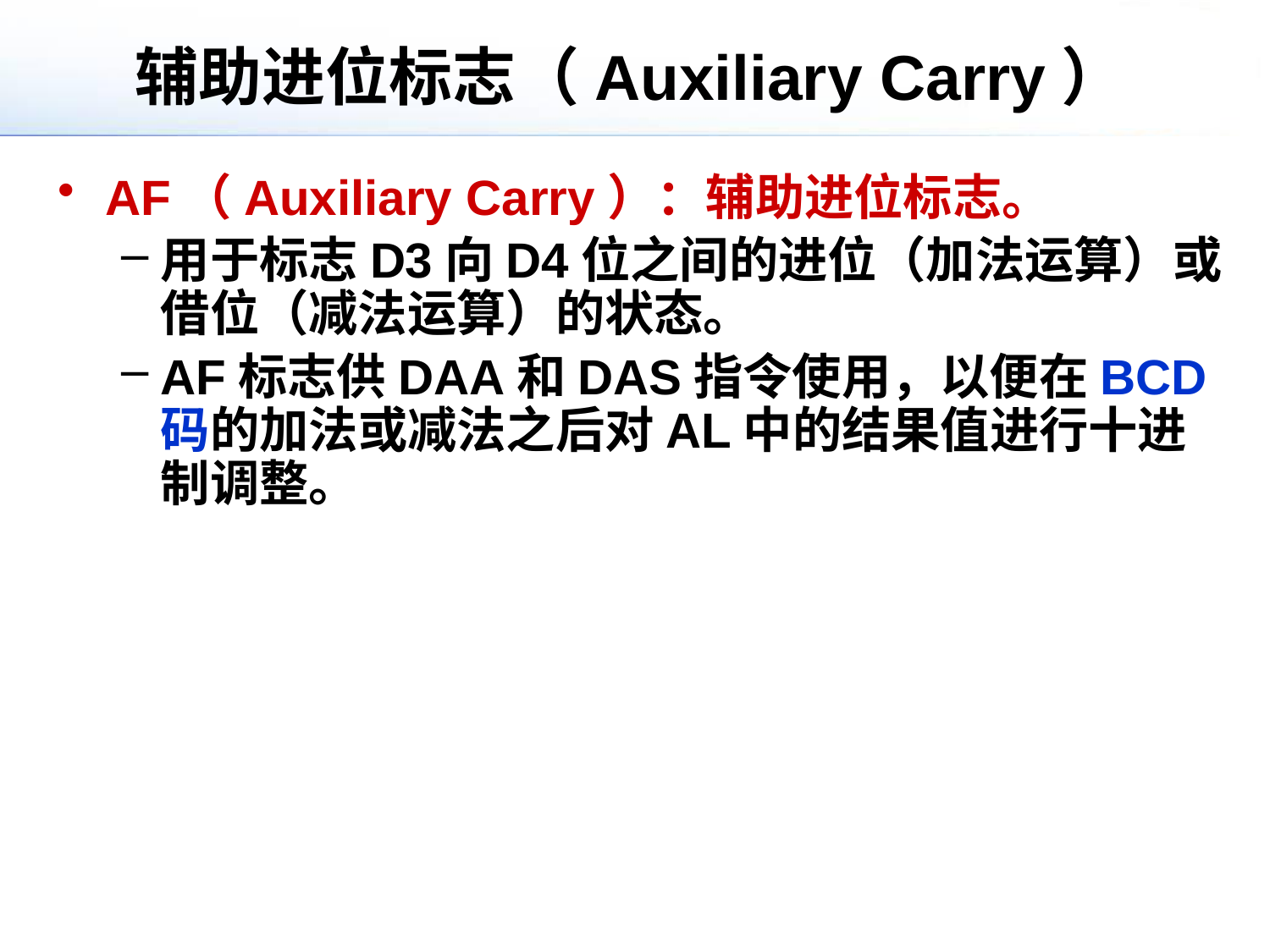

# 辅助进位标志（Auxiliary Carry）
AF（Auxiliary Carry）：辅助进位标志。
用于标志D3向D4位之间的进位（加法运算）或借位（减法运算）的状态。
AF标志供DAA和DAS指令使用，以便在BCD码的加法或减法之后对AL中的结果值进行十进制调整。